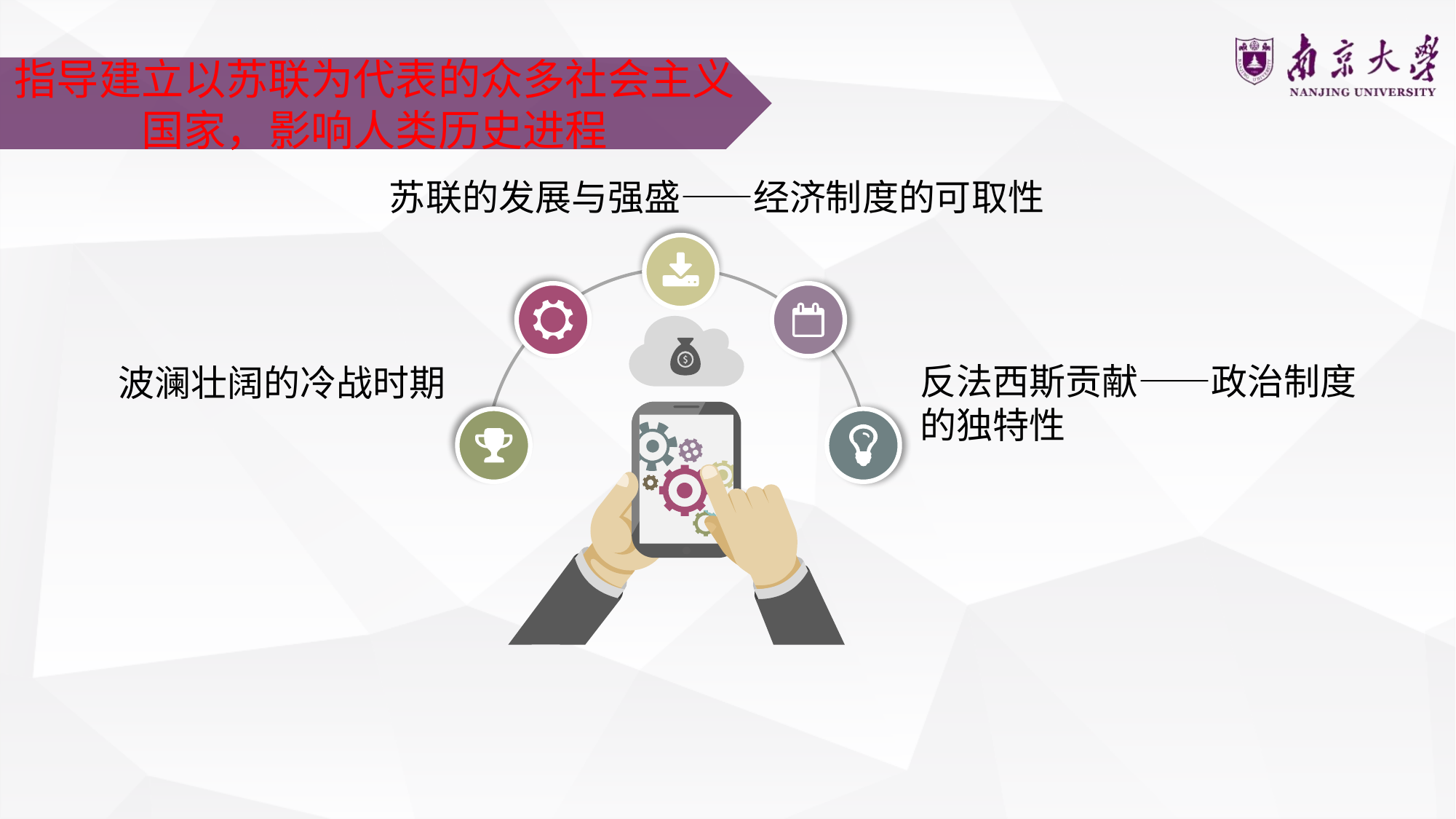

指导建立以苏联为代表的众多社会主义国家，影响人类历史进程
苏联的发展与强盛——经济制度的可取性

反法西斯贡献——政治制度的独特性
波澜壮阔的冷战时期